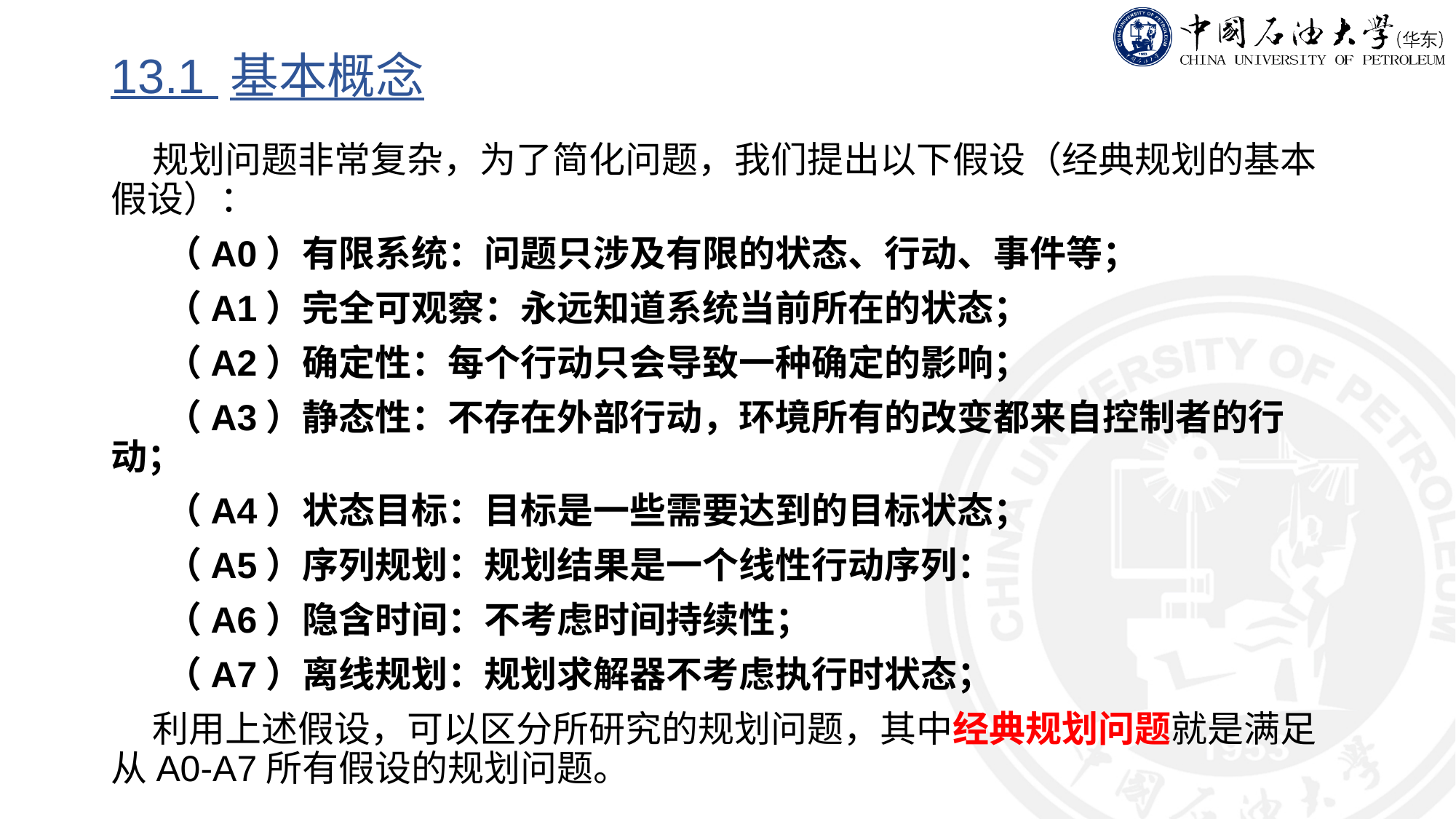

# 13.1 基本概念
    规划问题非常复杂，为了简化问题，我们提出以下假设（经典规划的基本假设）：
（A0）有限系统：问题只涉及有限的状态、行动、事件等；
（A1）完全可观察：永远知道系统当前所在的状态；
（A2）确定性：每个行动只会导致一种确定的影响；
（A3）静态性：不存在外部行动，环境所有的改变都来自控制者的行动；
（A4）状态目标：目标是一些需要达到的目标状态；
（A5）序列规划：规划结果是一个线性行动序列：
（A6）隐含时间：不考虑时间持续性；
（A7）离线规划：规划求解器不考虑执行时状态；
    利用上述假设，可以区分所研究的规划问题，其中经典规划问题就是满足从A0-A7所有假设的规划问题。